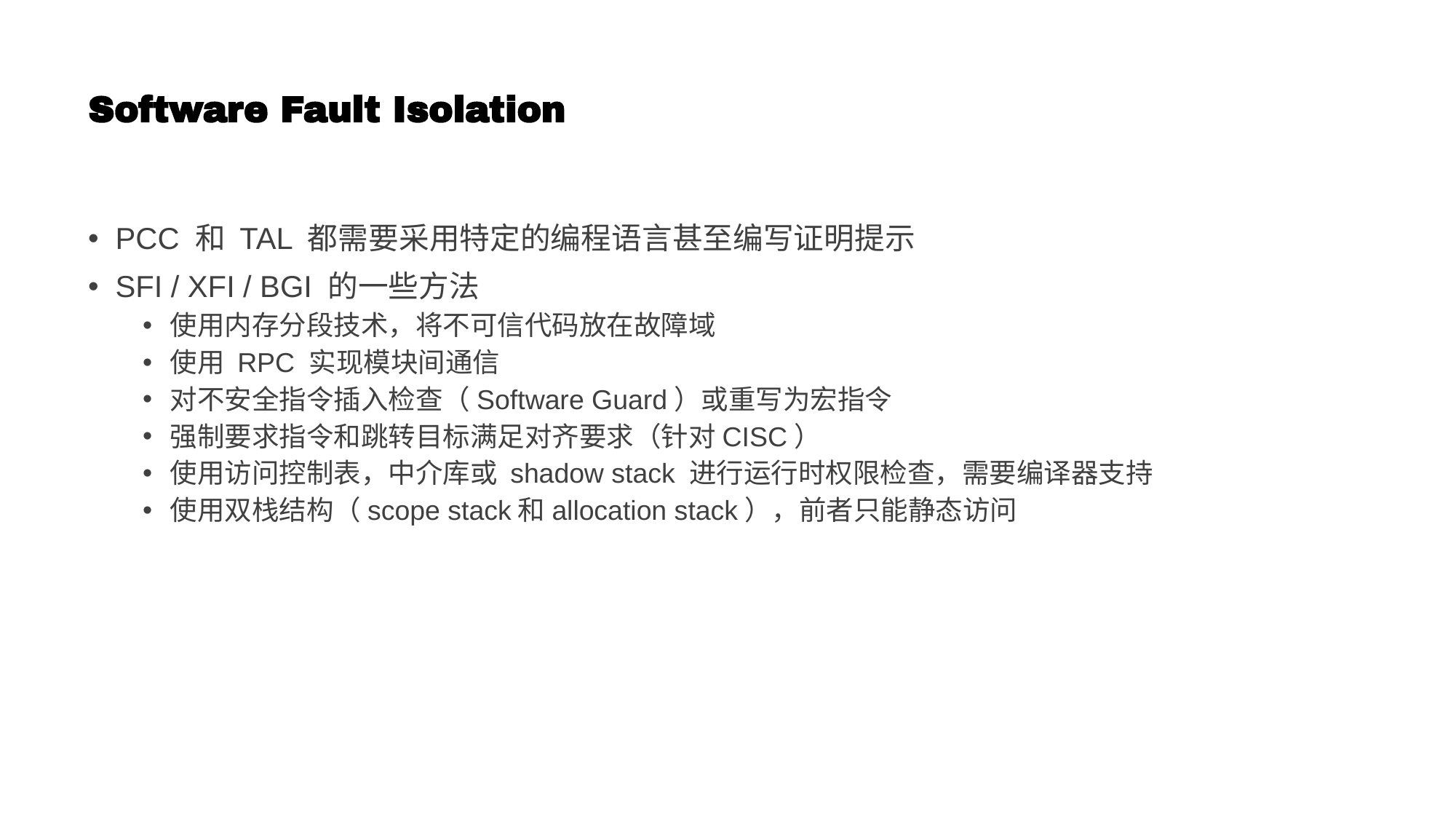

# Software Fault Isolation
PCC 和 TAL 都需要采用特定的编程语言甚至编写证明提示
SFI / XFI / BGI 的一些方法
使用内存分段技术，将不可信代码放在故障域
使用 RPC 实现模块间通信
对不安全指令插入检查（Software Guard）或重写为宏指令
强制要求指令和跳转目标满足对齐要求（针对CISC）
使用访问控制表，中介库或 shadow stack 进行运行时权限检查，需要编译器支持
使用双栈结构（scope stack和allocation stack），前者只能静态访问